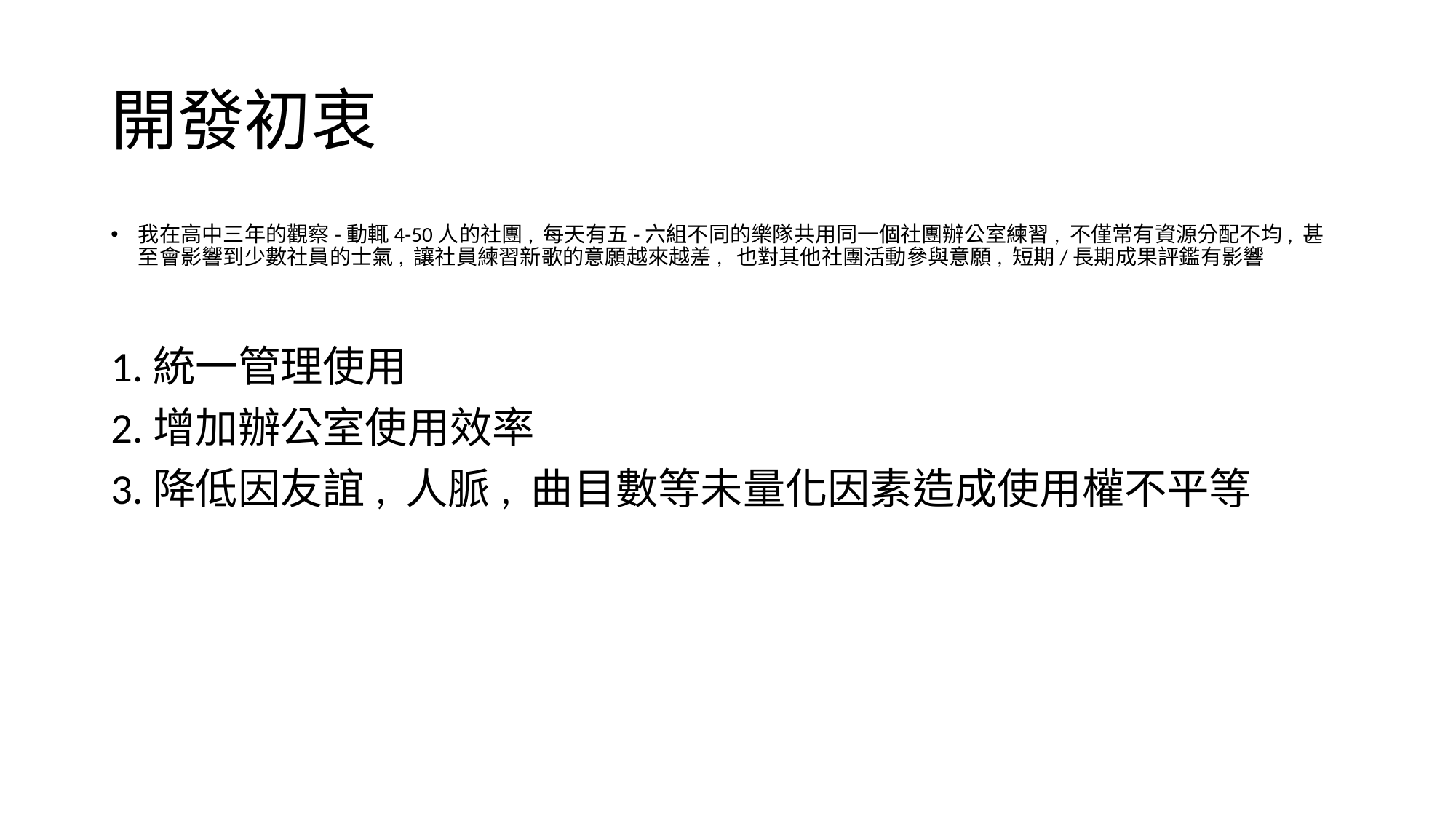

# 開發初衷
我在高中三年的觀察-動輒4-50人的社團, 每天有五-六組不同的樂隊共用同一個社團辦公室練習, 不僅常有資源分配不均, 甚至會影響到少數社員的士氣, 讓社員練習新歌的意願越來越差,  也對其他社團活動參與意願, 短期/長期成果評鑑有影響

1.統一管理使用
2.增加辦公室使用效率
3.降低因友誼, 人脈, 曲目數等未量化因素造成使用權不平等